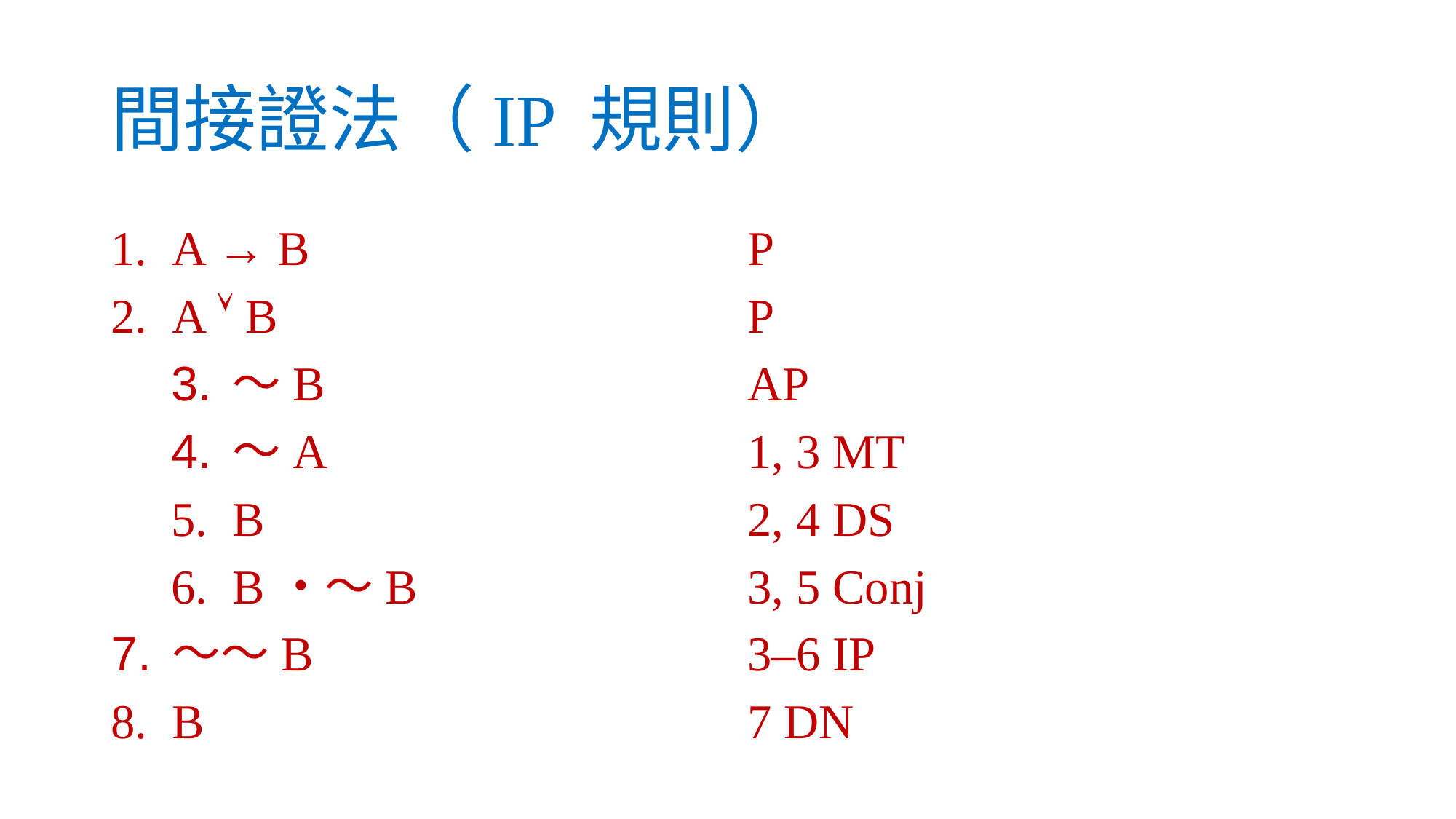

# 間接證法（IP 規則）
A → B
A ∨ B
～B
～A
B
B・～B
～～B
B
P
P
AP
1, 3 MT
2, 4 DS
3, 5 Conj
3–6 IP
7 DN